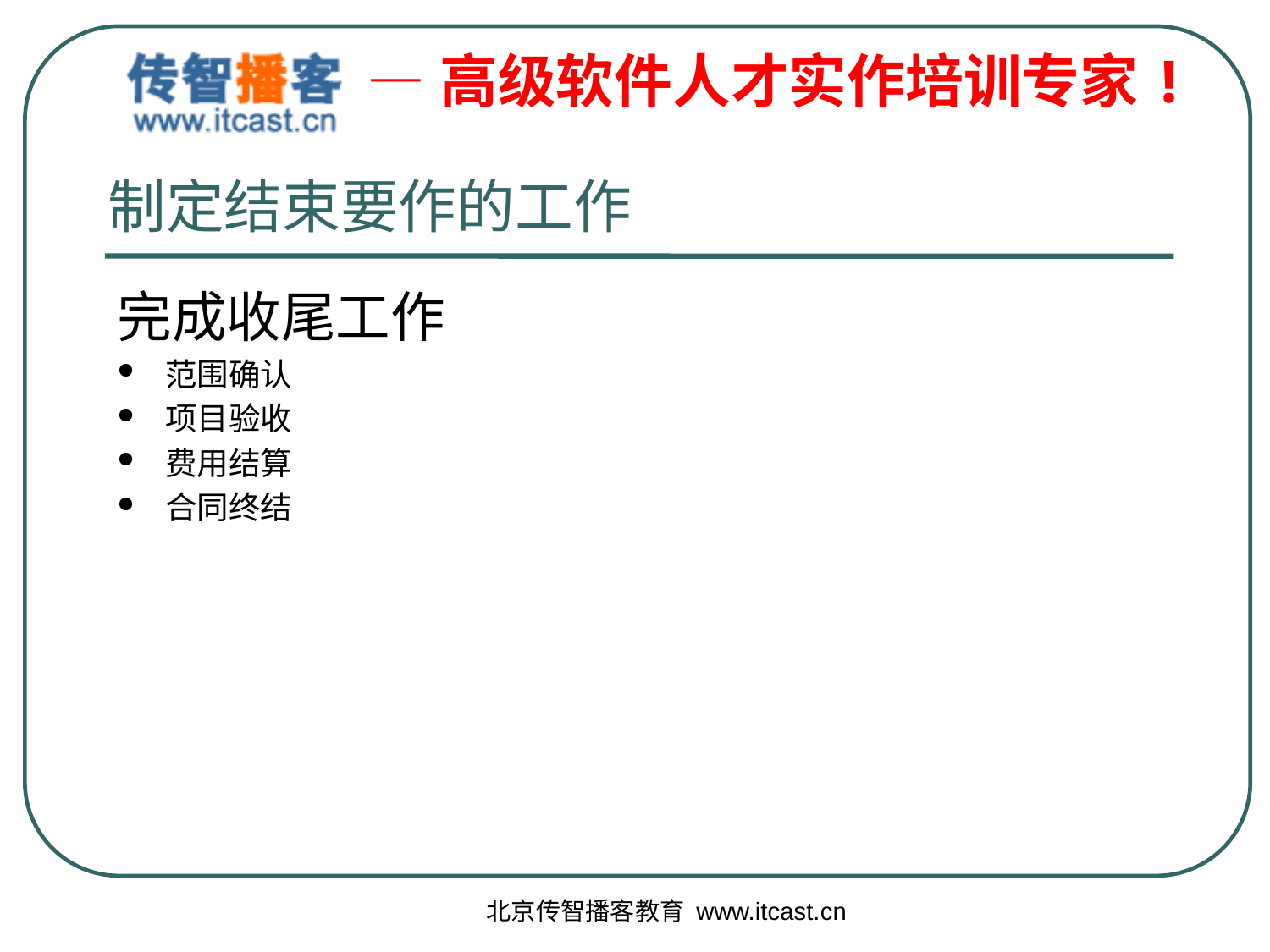

# 制定结束要作的工作
完成收尾工作
范围确认
项目验收
费用结算
合同终结

北京传智播客教育 www.itcast.cn